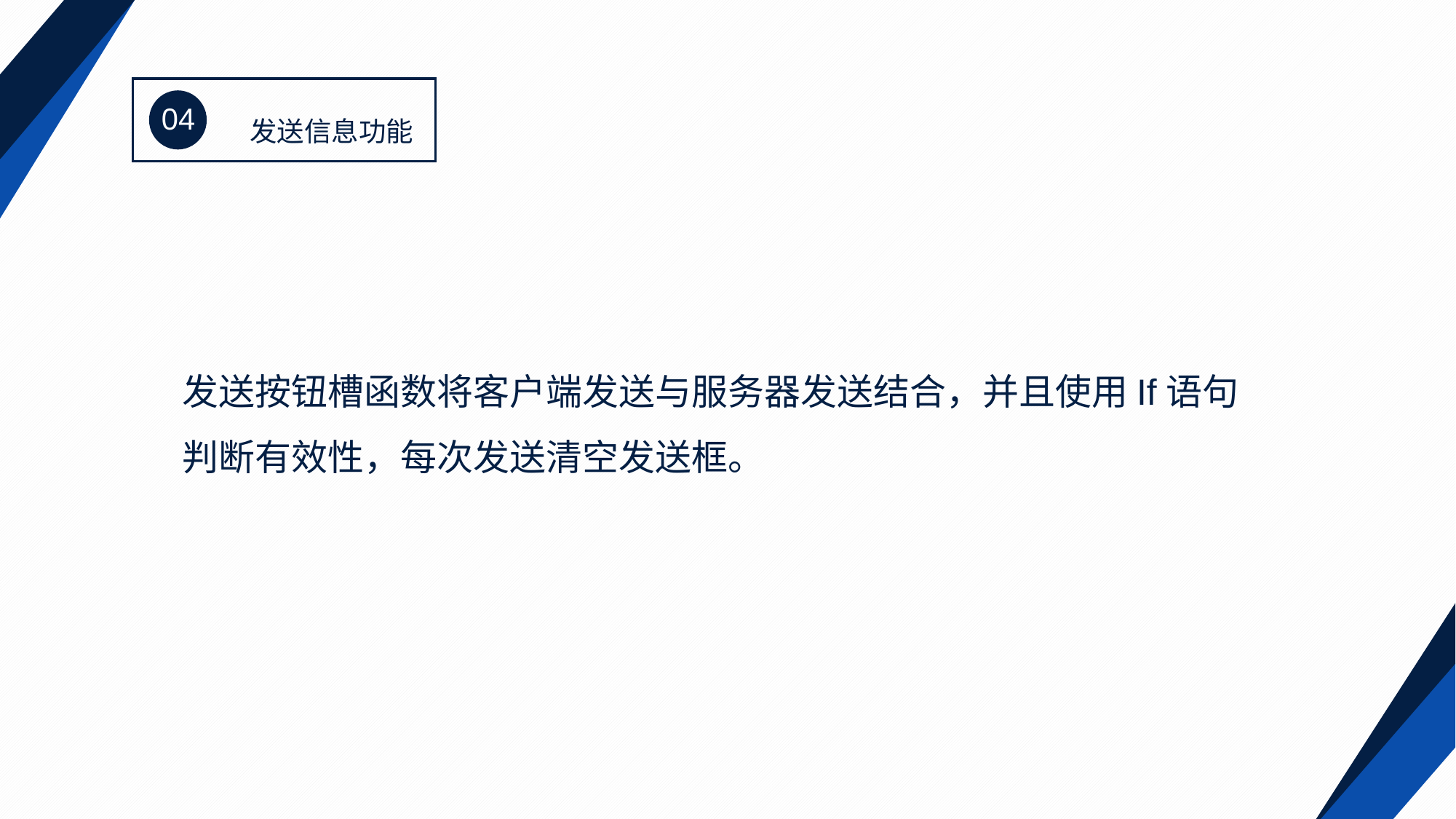

发送信息功能
04
发送按钮槽函数将客户端发送与服务器发送结合，并且使用If语句判断有效性，每次发送清空发送框。